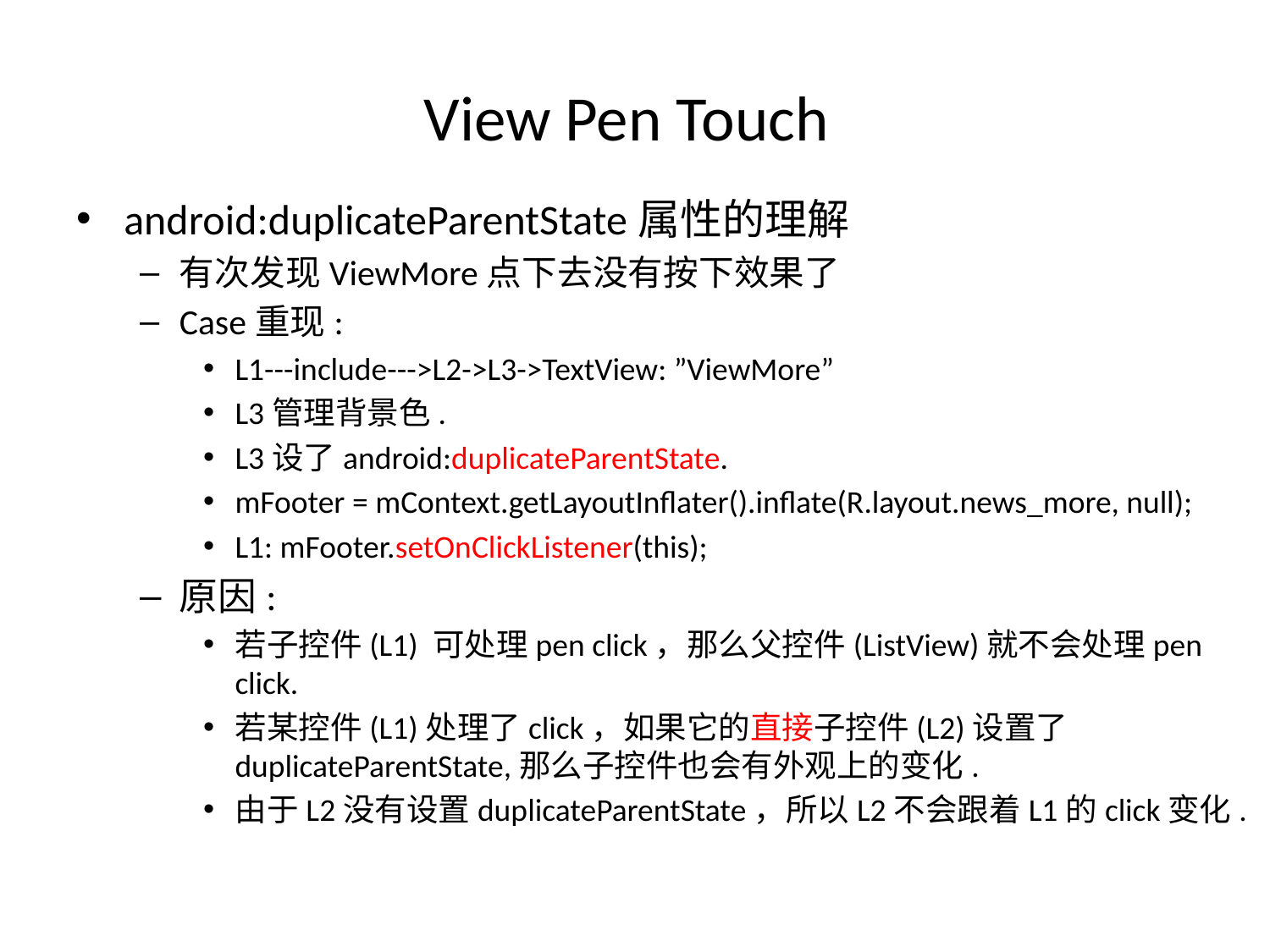

# View Pen Touch
android:duplicateParentState属性的理解
有次发现ViewMore点下去没有按下效果了
Case重现:
L1---include--->L2->L3->TextView: ”ViewMore”
L3管理背景色.
L3设了android:duplicateParentState.
mFooter = mContext.getLayoutInflater().inflate(R.layout.news_more, null);
L1: mFooter.setOnClickListener(this);
原因:
若子控件(L1) 可处理pen click，那么父控件(ListView)就不会处理pen click.
若某控件(L1)处理了click，如果它的直接子控件(L2)设置了duplicateParentState,那么子控件也会有外观上的变化.
由于L2没有设置duplicateParentState，所以L2不会跟着L1的click变化.